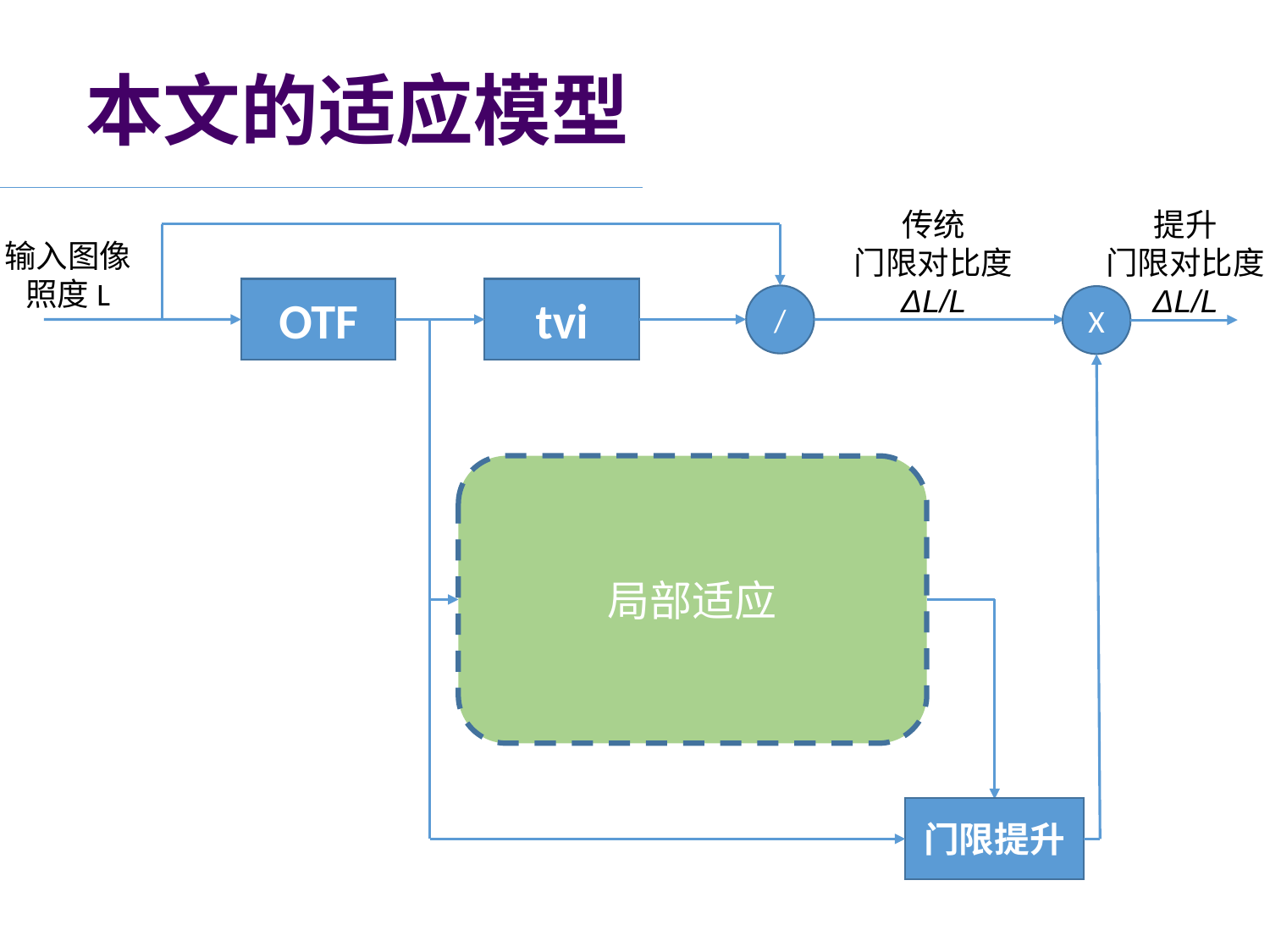

本文的适应模型
传统
门限对比度
ΔL/L
提升
门限对比度
ΔL/L
输入图像
照度L
OTF
tvi
/
X
局部适应
门限提升